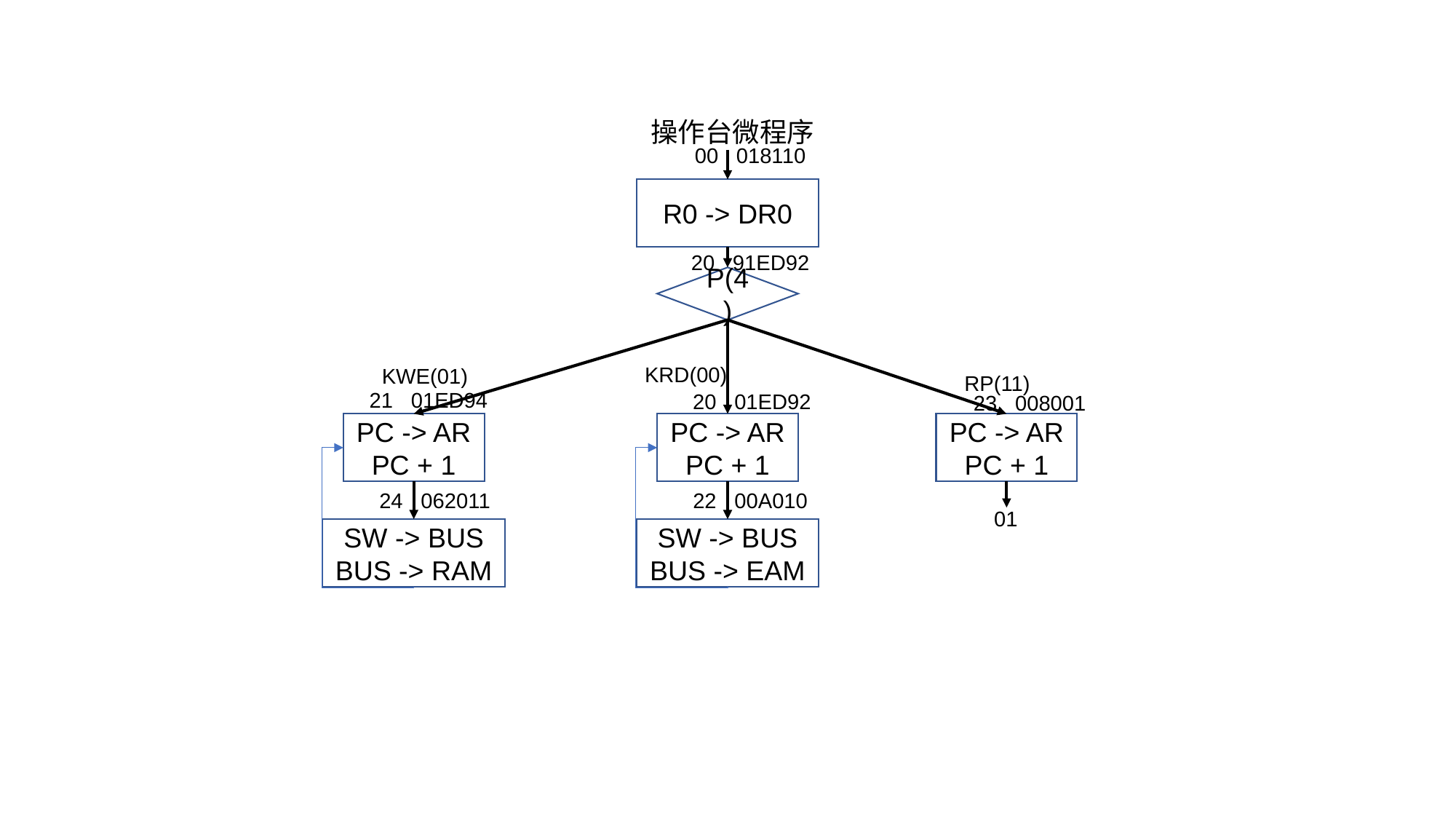

操作台微程序
00   018110
R0 -> DR0
20   91ED92
P(4)
KRD(00)
KWE(01)
RP(11)
21   01ED94
20   01ED92
23   008001
PC -> AR
PC + 1
PC -> AR
PC + 1
PC -> AR
PC + 1
24   062011
22   00A010
01
SW -> BUS
BUS -> RAM
SW -> BUS
BUS -> EAM
01